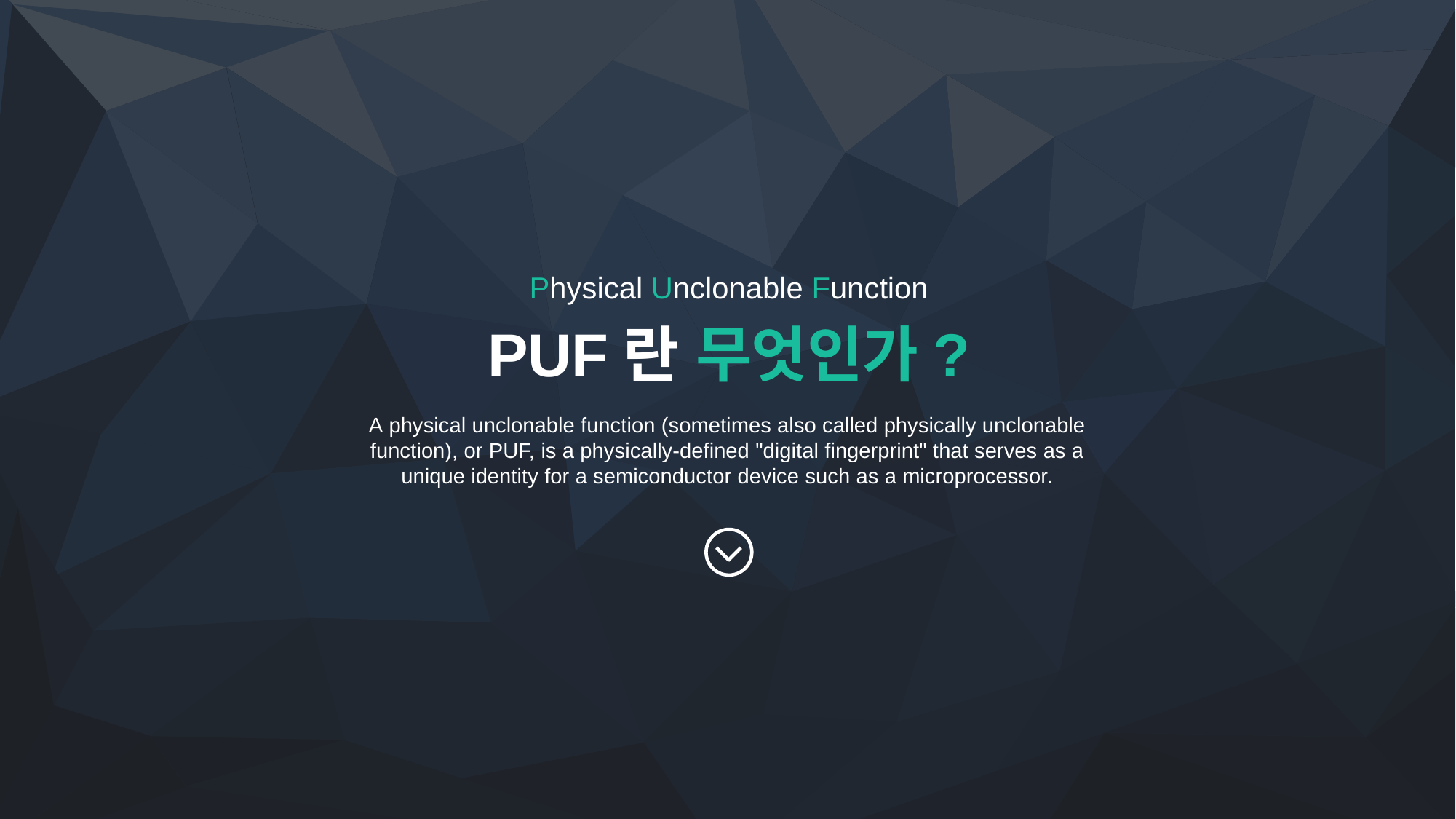

Physical Unclonable Function
PUF란 무엇인가?
A physical unclonable function (sometimes also called physically unclonable function), or PUF, is a physically-defined "digital fingerprint" that serves as a unique identity for a semiconductor device such as a microprocessor.